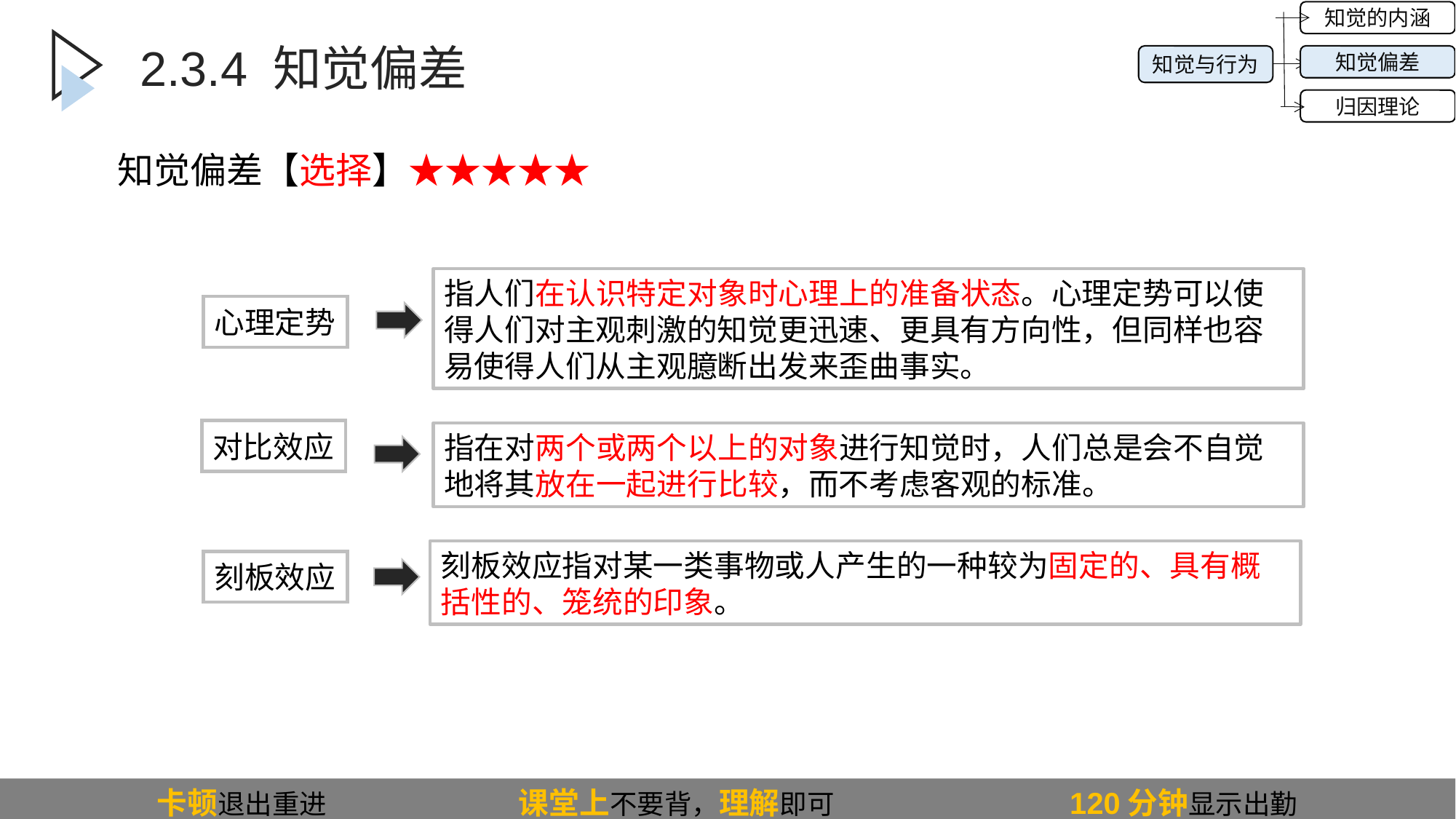

知觉的内涵
知觉偏差

归因理论
知觉与行为
2.3.4 知觉偏差
知觉偏差【选择】★★★★★
指人们在认识特定对象时心理上的准备状态。心理定势可以使得人们对主观刺激的知觉更迅速、更具有方向性，但同样也容易使得人们从主观臆断出发来歪曲事实。
心理定势

对比效应
指在对两个或两个以上的对象进行知觉时，人们总是会不自觉地将其放在一起进行比较，而不考虑客观的标准。

刻板效应指对某一类事物或人产生的一种较为固定的、具有概括性的、笼统的印象。
刻板效应